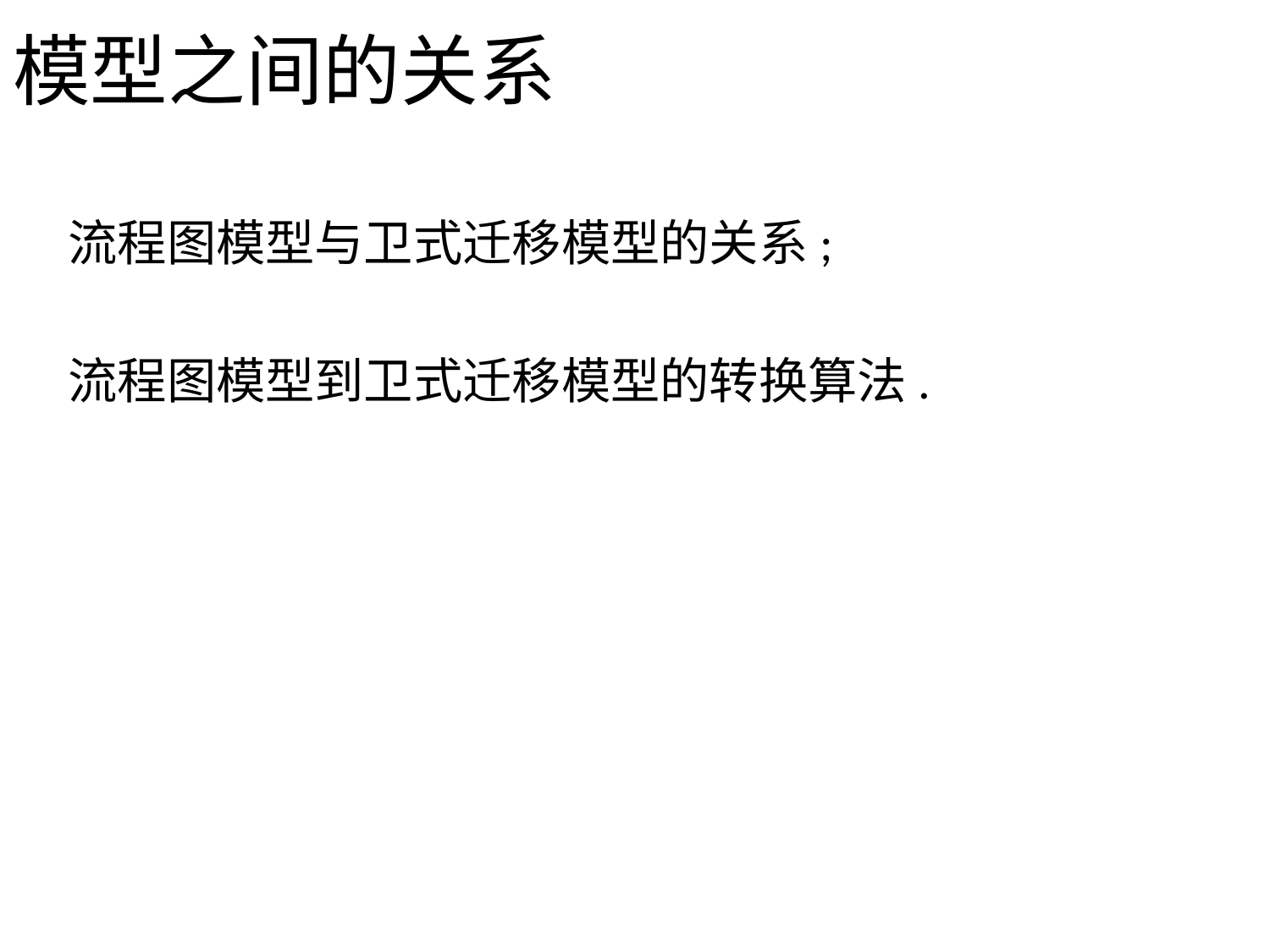

# 模型之间的关系

流程图模型与卫式迁移模型的关系;

流程图模型到卫式迁移模型的转换算法.